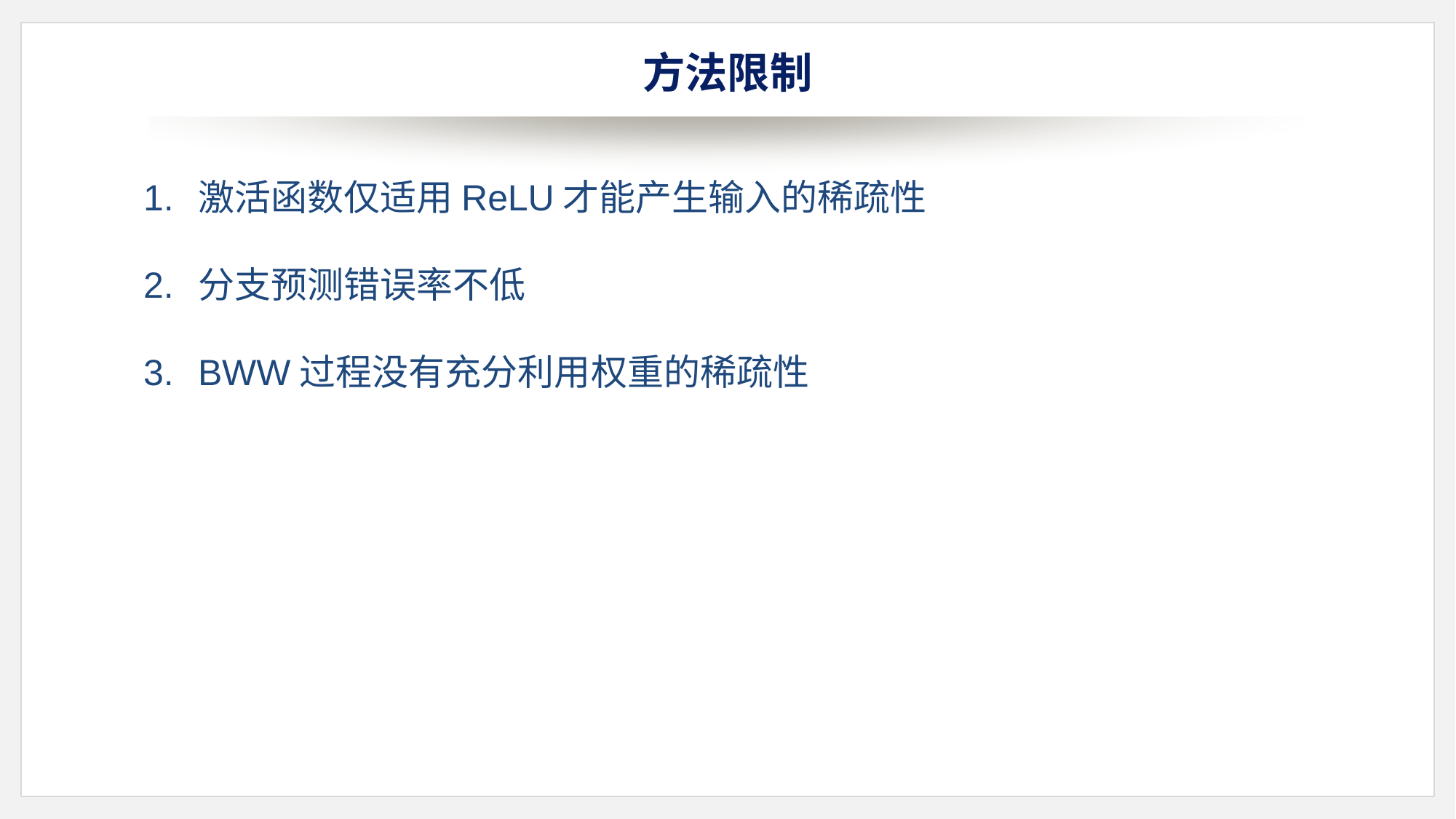

# 方法限制
激活函数仅适用ReLU才能产生输入的稀疏性

分支预测错误率不低

BWW过程没有充分利用权重的稀疏性